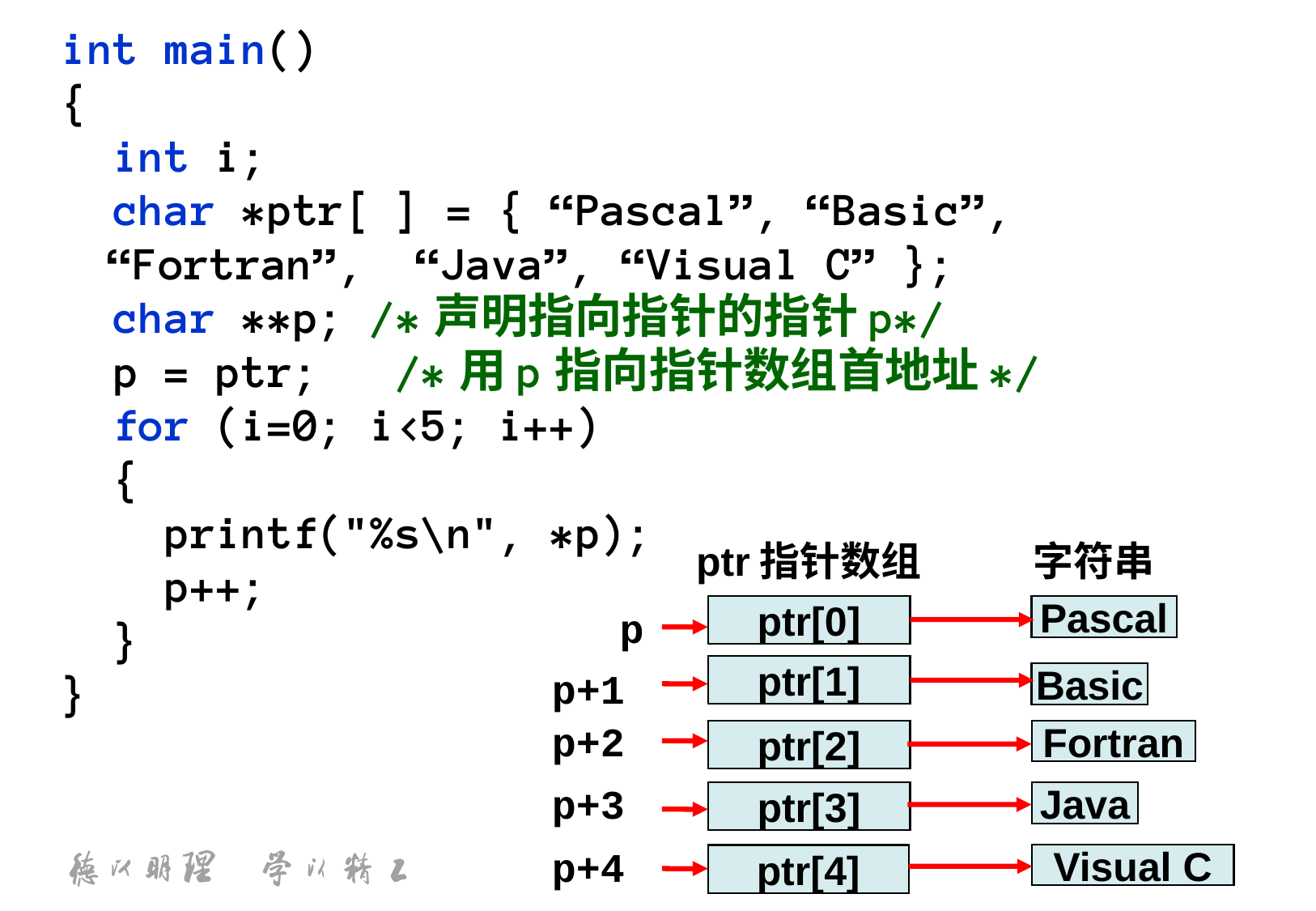

int main()
{
  int i;
  char *ptr[ ] = { “Pascal”, “Basic”, “Fortran”,  “Java”, “Visual C” };
  char **p; /*声明指向指针的指针p*/
  p = ptr;   /*用p指向指针数组首地址*/
  for (i=0; i<5; i++)
  {
    printf("%s\n", *p);
    p++;
  }
}
ptr指针数组
字符串
p
ptr[0]
Pascal

ptr[1]
Basic

ptr[2]
Fortran

ptr[3]
Java

Visual C
ptr[4]

p+1

p+2

p+3

p+4
85